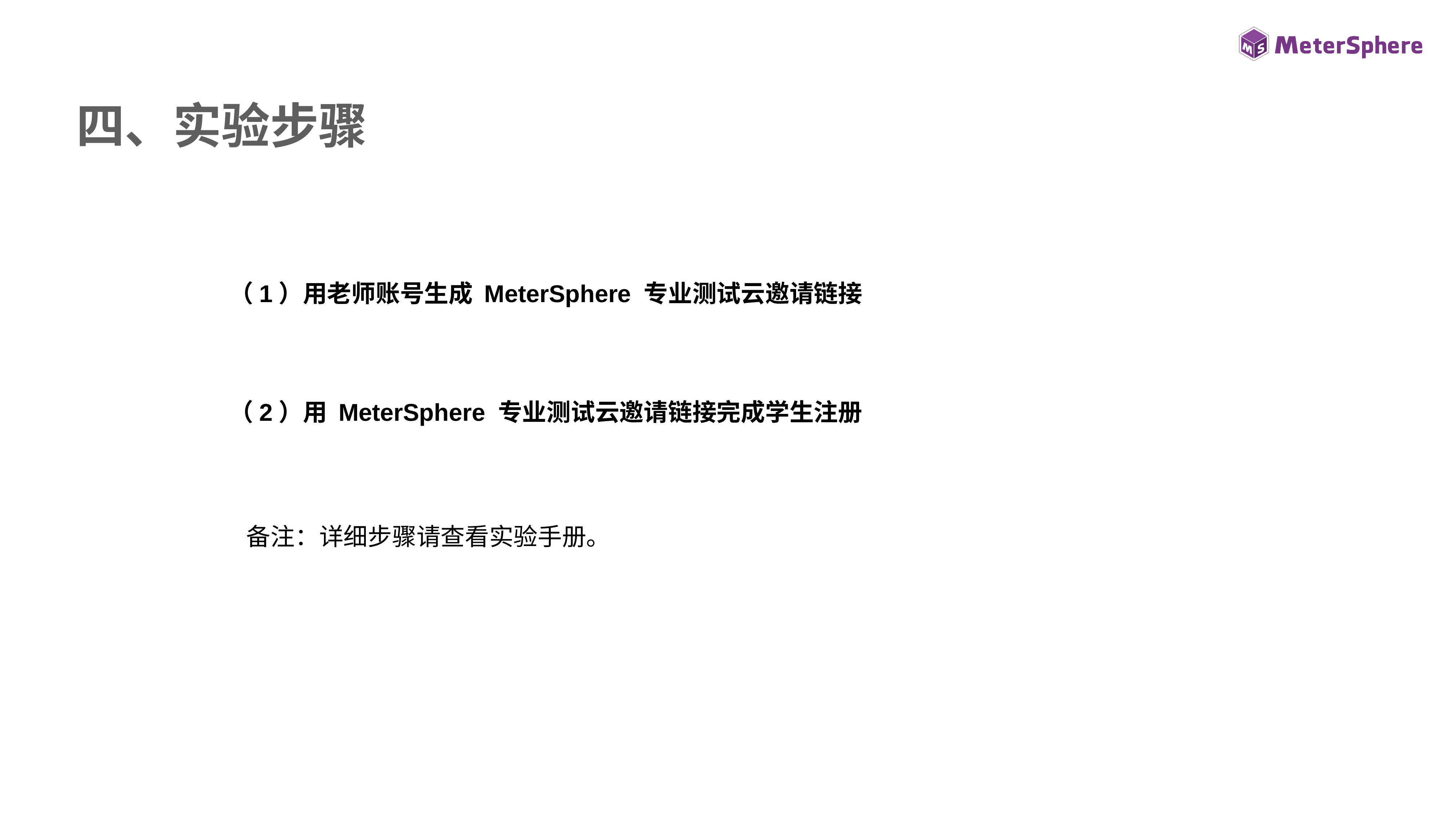

四、实验步骤
（1）用老师账号生成 MeterSphere 专业测试云邀请链接
（2）用 MeterSphere 专业测试云邀请链接完成学生注册
备注：详细步骤请查看实验手册。